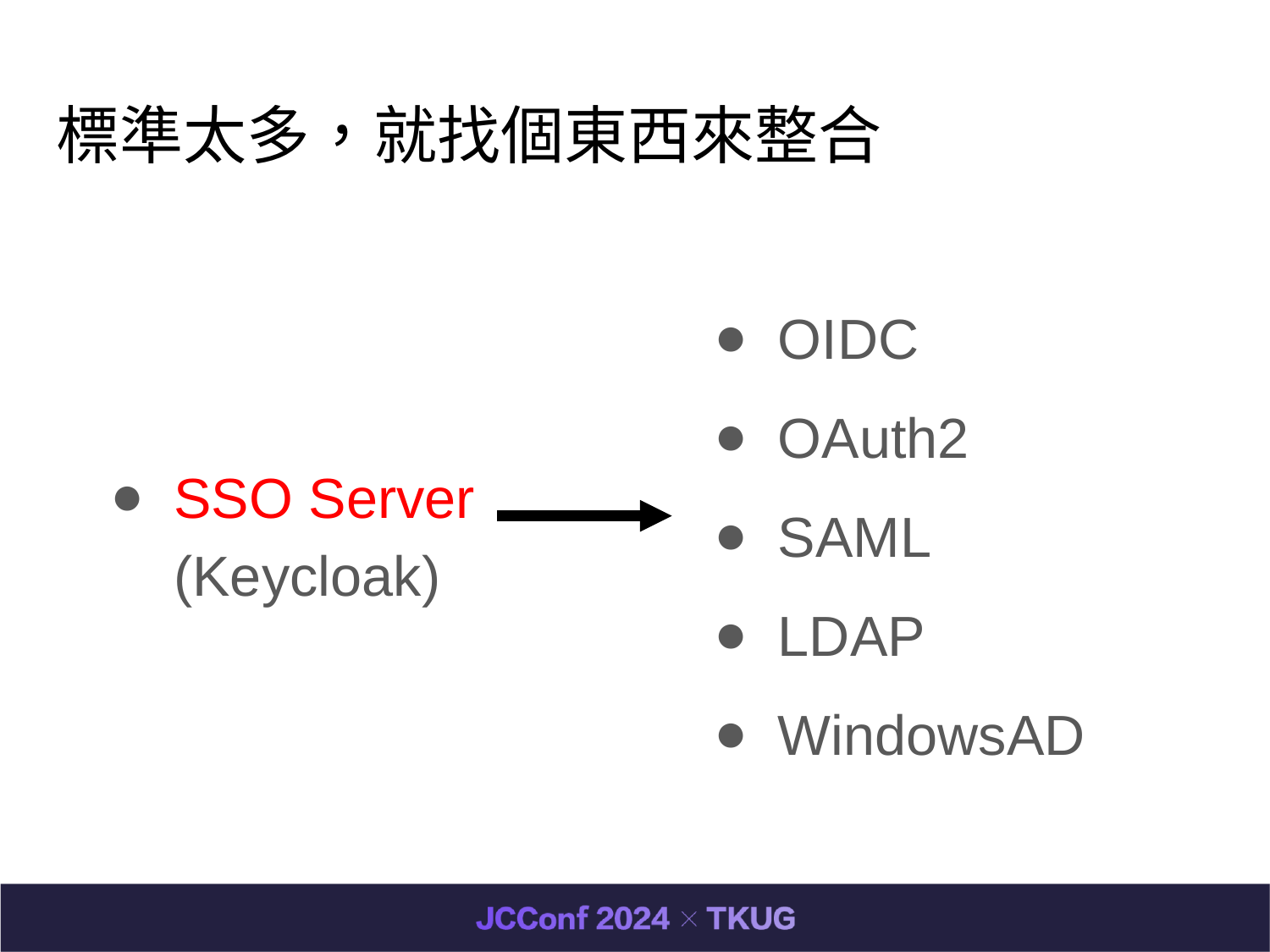

# 標準太多，就找個東西來整合
SSO Server
(Keycloak)
OIDC
OAuth2
SAML
LDAP
WindowsAD